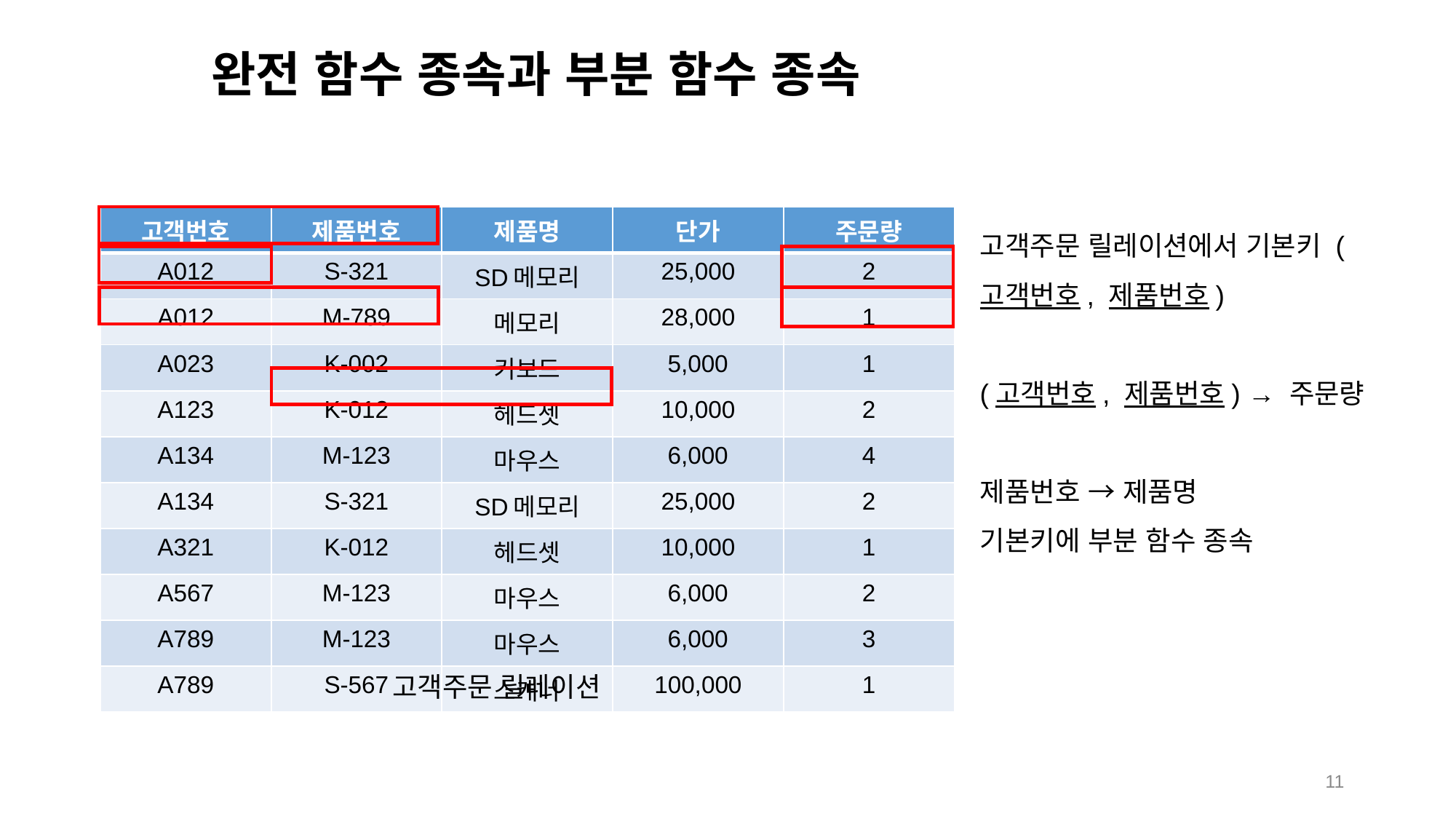

# 완전 함수 종속과 부분 함수 종속

| 고객번호 | 제품번호 | 제품명 | 단가 | 주문량 |
| --- | --- | --- | --- | --- |
| A012 | S-321 | SD메모리 | 25,000 | 2 |
| A012 | M-789 | 메모리 | 28,000 | 1 |
| A023 | K-002 | 키보드 | 5,000 | 1 |
| A123 | K-012 | 헤드셋 | 10,000 | 2 |
| A134 | M-123 | 마우스 | 6,000 | 4 |
| A134 | S-321 | SD메모리 | 25,000 | 2 |
| A321 | K-012 | 헤드셋 | 10,000 | 1 |
| A567 | M-123 | 마우스 | 6,000 | 2 |
| A789 | M-123 | 마우스 | 6,000 | 3 |
| A789 | S-567 | 스캐너 | 100,000 | 1 |
고객주문 릴레이션에서 기본키 (고객번호, 제품번호)

(고객번호, 제품번호) → 주문량

제품번호 → 제품명
기본키에 부분 함수 종속

고객주문 릴레이션
11